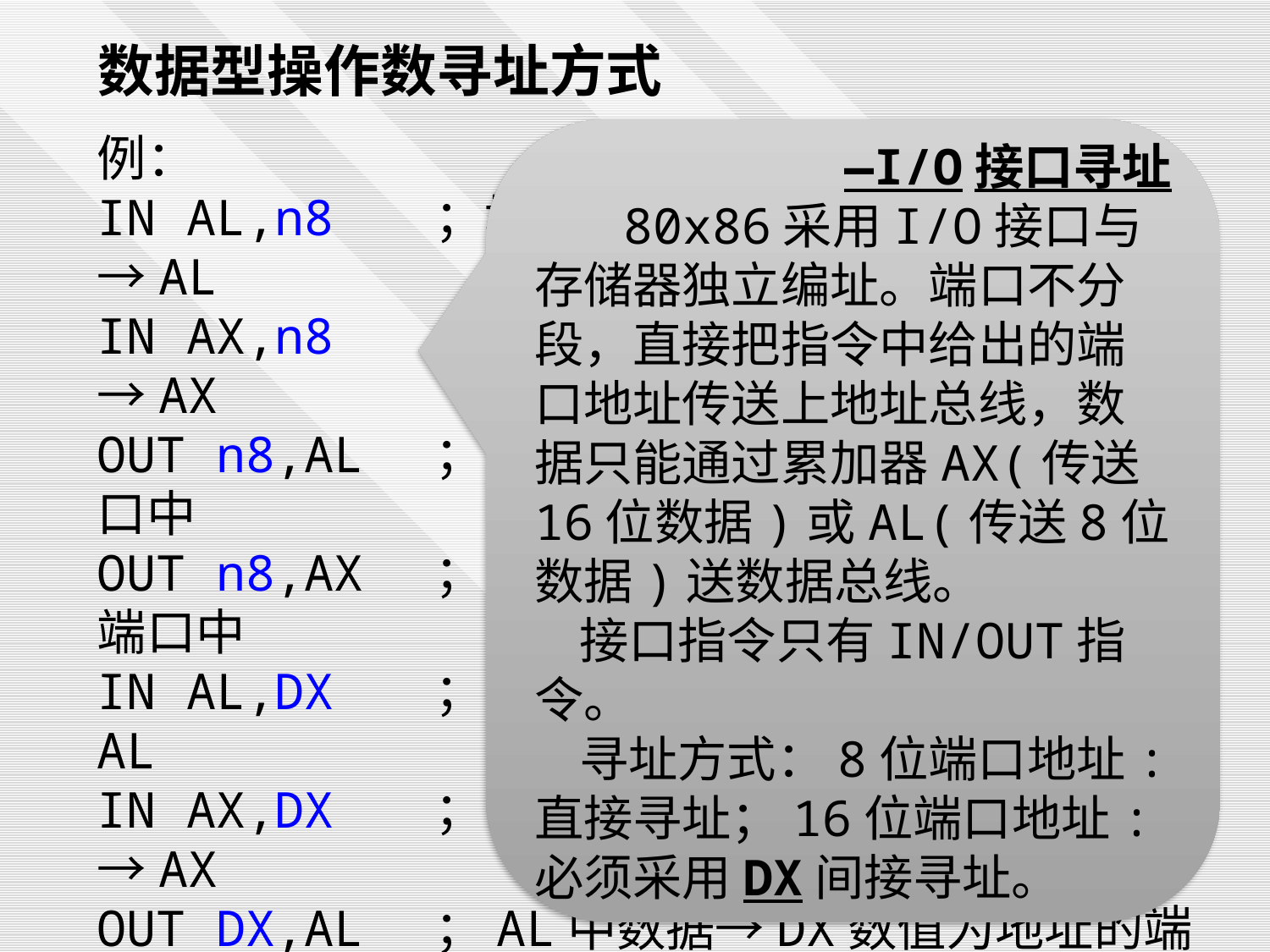

数据型操作数寻址方式
—I/O接口寻址
   80x86采用I/O接口与存储器独立编址。端口不分段，直接把指令中给出的端口地址传送上地址总线，数据只能通过累加器AX(传送16位数据)或AL(传送8位数据)送数据总线。
   接口指令只有IN/OUT指令。
   寻址方式：8位端口地址:直接寻址；16位端口地址:必须采用DX间接寻址。
例：
IN AL,n8   ；地址为n8的端口中的8位数据→AL
IN AX,n8   ；地址为n8的端口中的16位数据→AX
OUT n8,AL  ；AL中8位数据→地址为n8的端口中
OUT n8,AX  ；AX中16位数据→地址为n8的端口中
IN AL,DX   ；DX中16位端口地址中的字节→AL
IN AX,DX   ；DX中16位端口地址中的字→AX
OUT DX,AL  ；AL中数据→DX数值为地址的端口中
OUT DX,AX  ；AX中数据→DX数值为地址的端口中